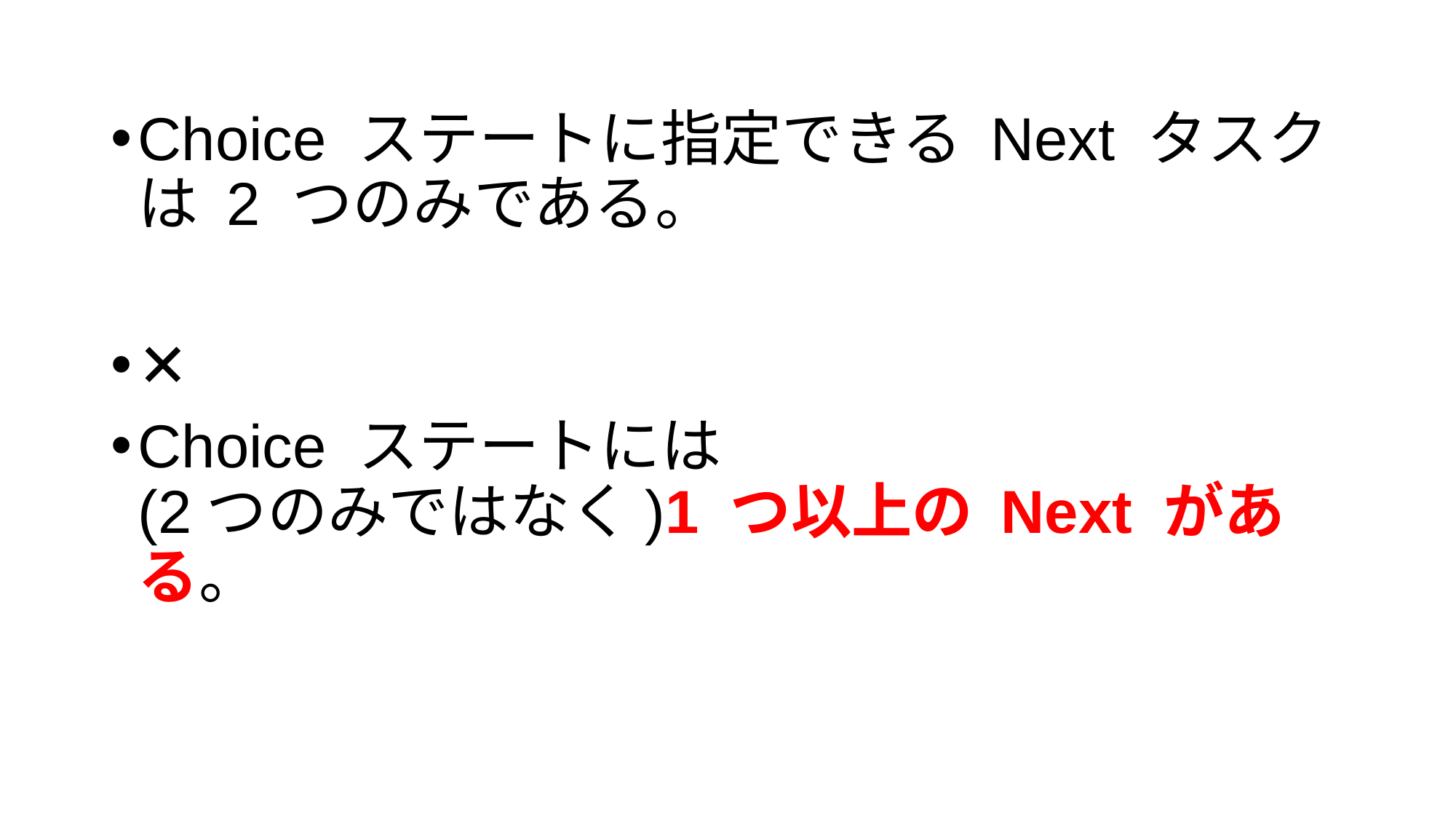

Choice ステートに指定できる Next タスクは 2 つのみである。

✕
Choice ステートには
(2つのみではなく)1 つ以上の Next がある。